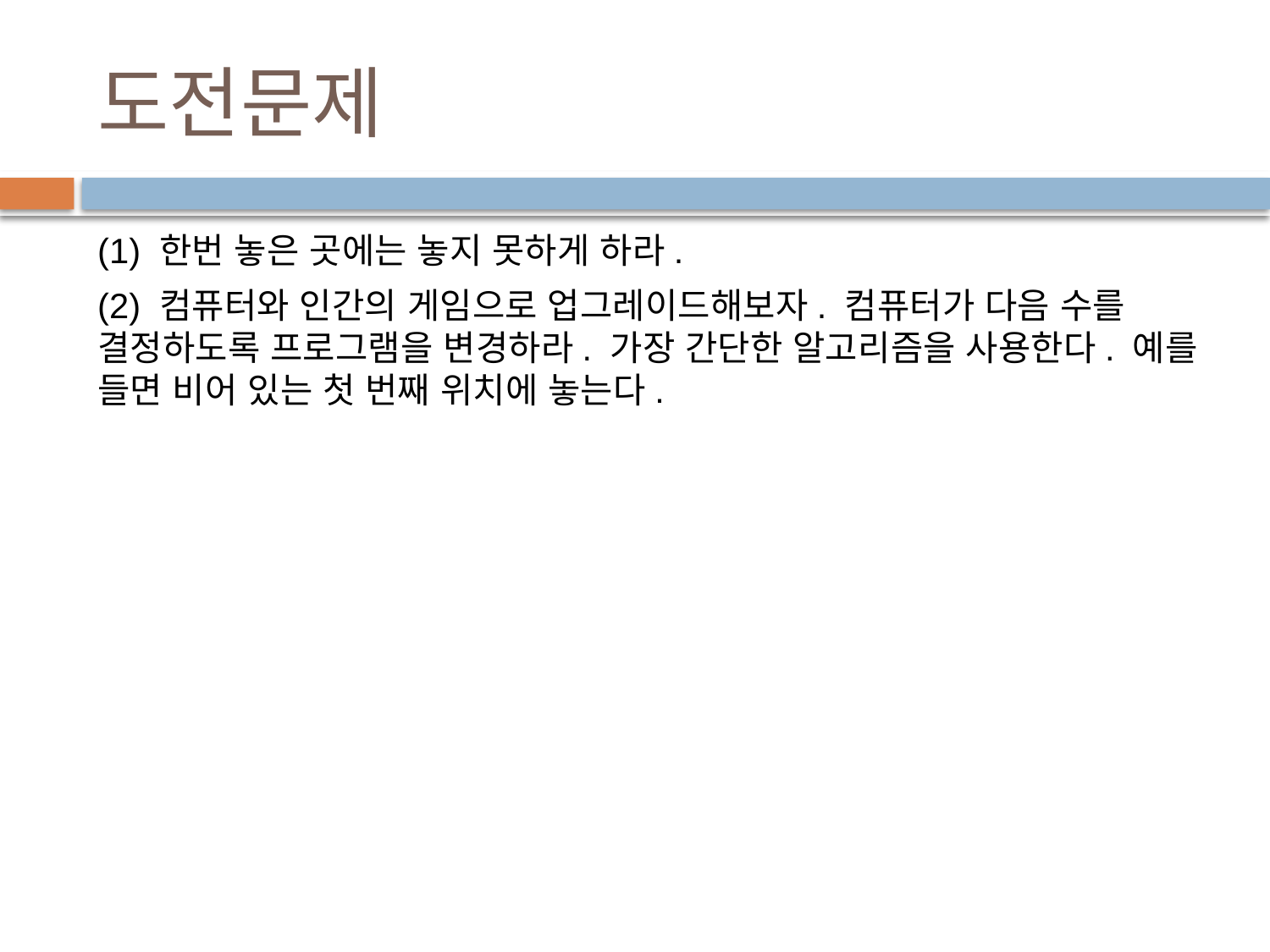

# 도전문제
(1) 한번 놓은 곳에는 놓지 못하게 하라.
(2) 컴퓨터와 인간의 게임으로 업그레이드해보자. 컴퓨터가 다음 수를 결정하도록 프로그램을 변경하라. 가장 간단한 알고리즘을 사용한다. 예를 들면 비어 있는 첫 번째 위치에 놓는다.